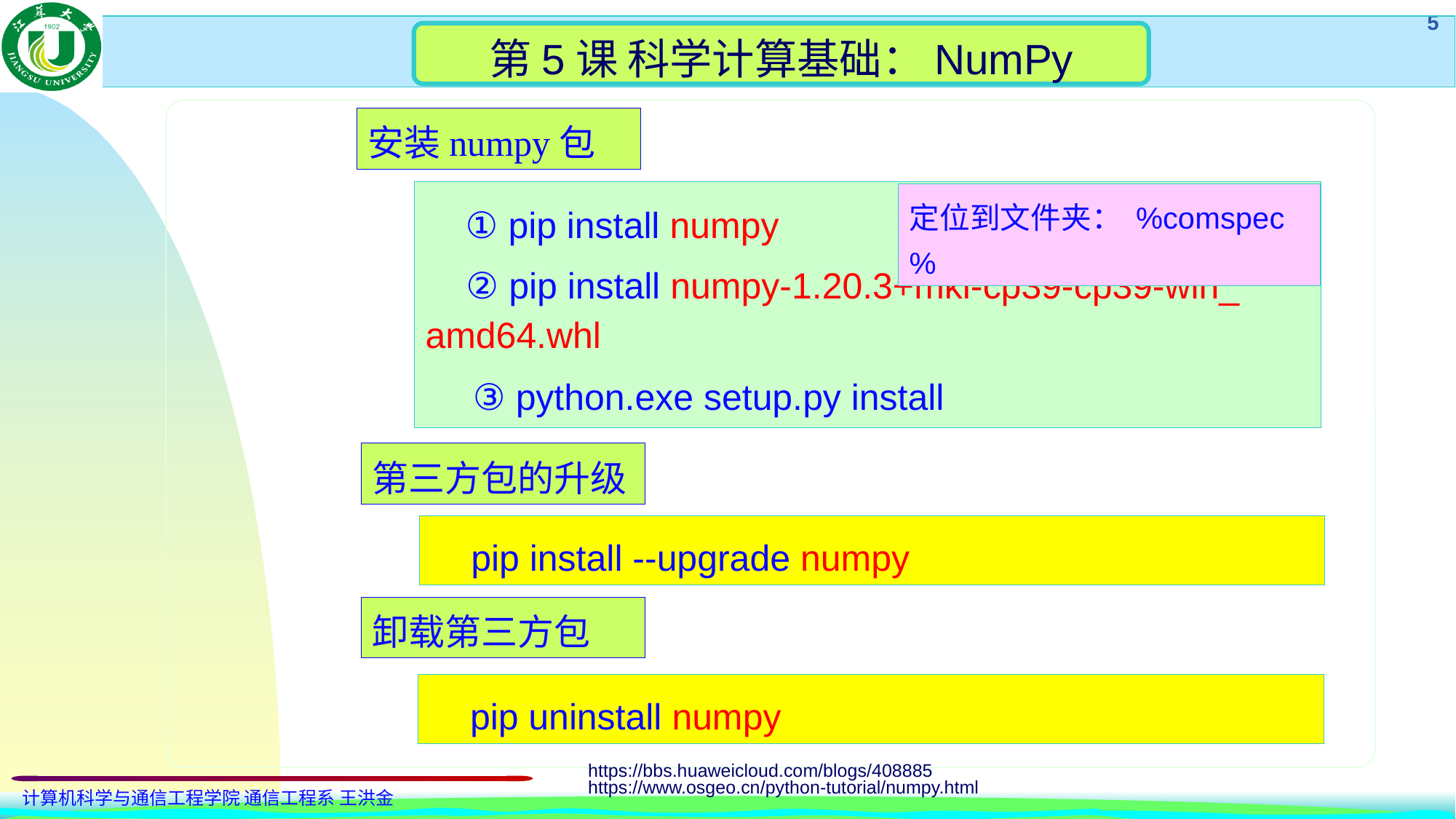

第5课 科学计算基础：NumPy
安装numpy包
    ① pip install numpy

定位到文件夹： %comspec%
    ② pip install numpy-1.20.3+mkl-cp39-cp39-win_ amd64.whl
    ③ python.exe setup.py install
第三方包的升级

pip install --upgrade numpy
卸载第三方包

pip uninstall numpy
https://bbs.huaweicloud.com/blogs/408885
https://www.osgeo.cn/python-tutorial/numpy.html